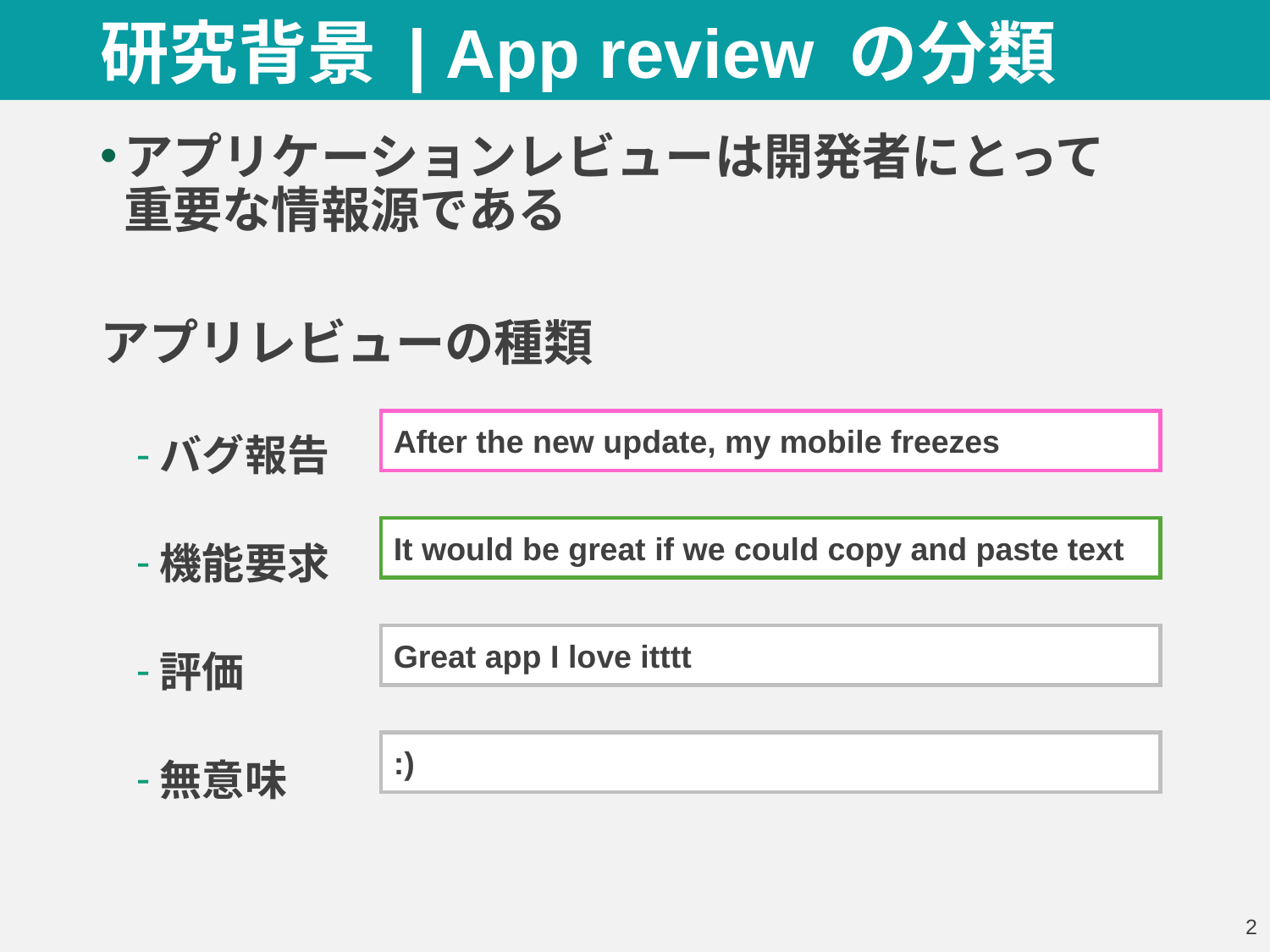

# 研究背景 | App review の分類
アプリケーションレビューは開発者にとって
重要な情報源である

アプリレビューの種類
バグ報告
機能要求
評価
無意味

After the new update, my mobile freezes
It would be great if we could copy and paste text
Great app I love itttt
:)
2